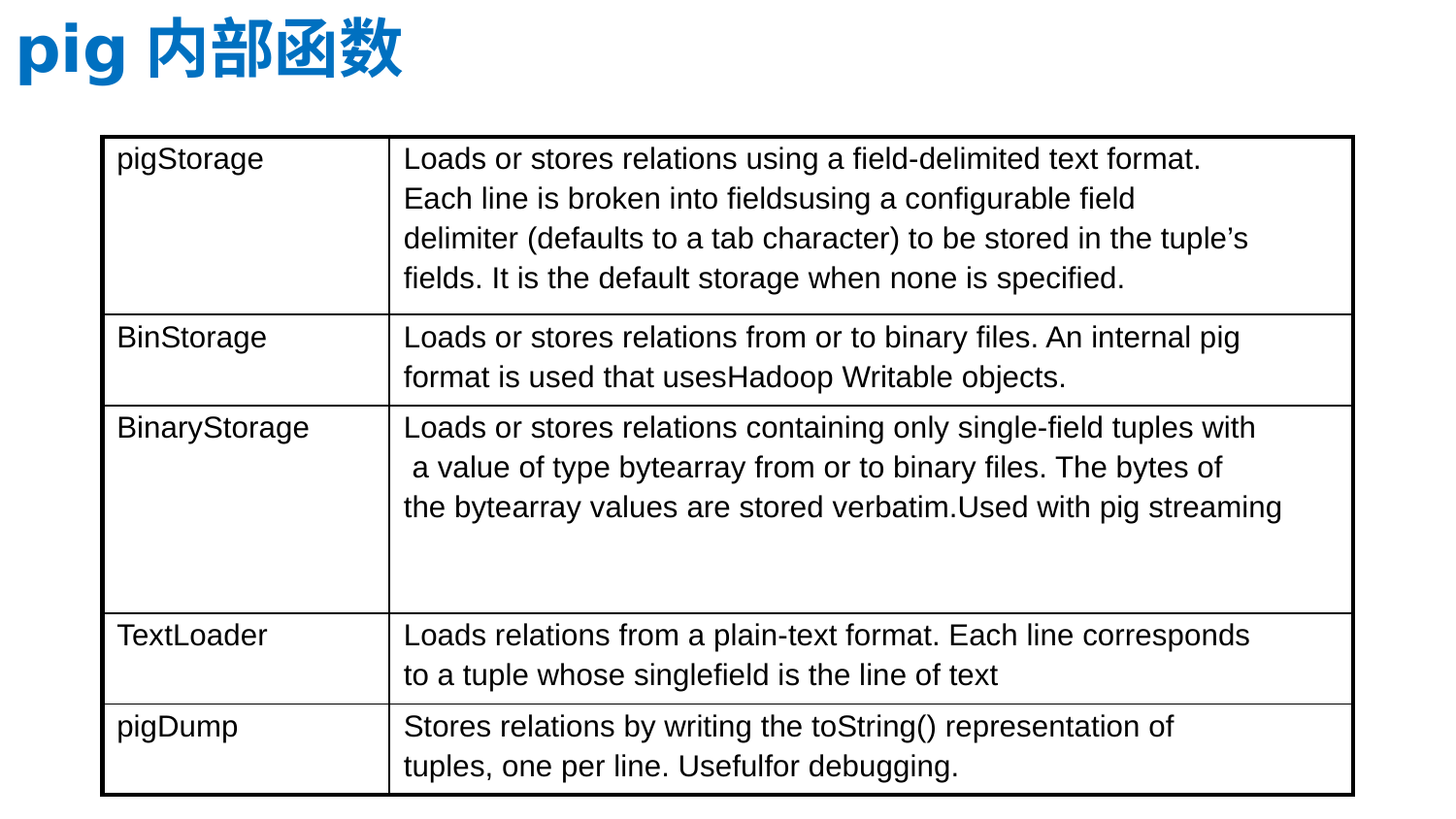

pig内部函数
| pigStorage | Loads or stores relations using a field-delimited text format. Each line is broken into fieldsusing a configurable field delimiter (defaults to a tab character) to be stored in the tuple’s fields. It is the default storage when none is specified. |
| --- | --- |
| BinStorage | Loads or stores relations from or to binary files. An internal pig format is used that usesHadoop Writable objects. |
| BinaryStorage | Loads or stores relations containing only single-field tuples with a value of type bytearray from or to binary files. The bytes of the bytearray values are stored verbatim.Used with pig streaming |
| TextLoader | Loads relations from a plain-text format. Each line corresponds to a tuple whose singlefield is the line of text |
| pigDump | Stores relations by writing the toString() representation of tuples, one per line. Usefulfor debugging. |